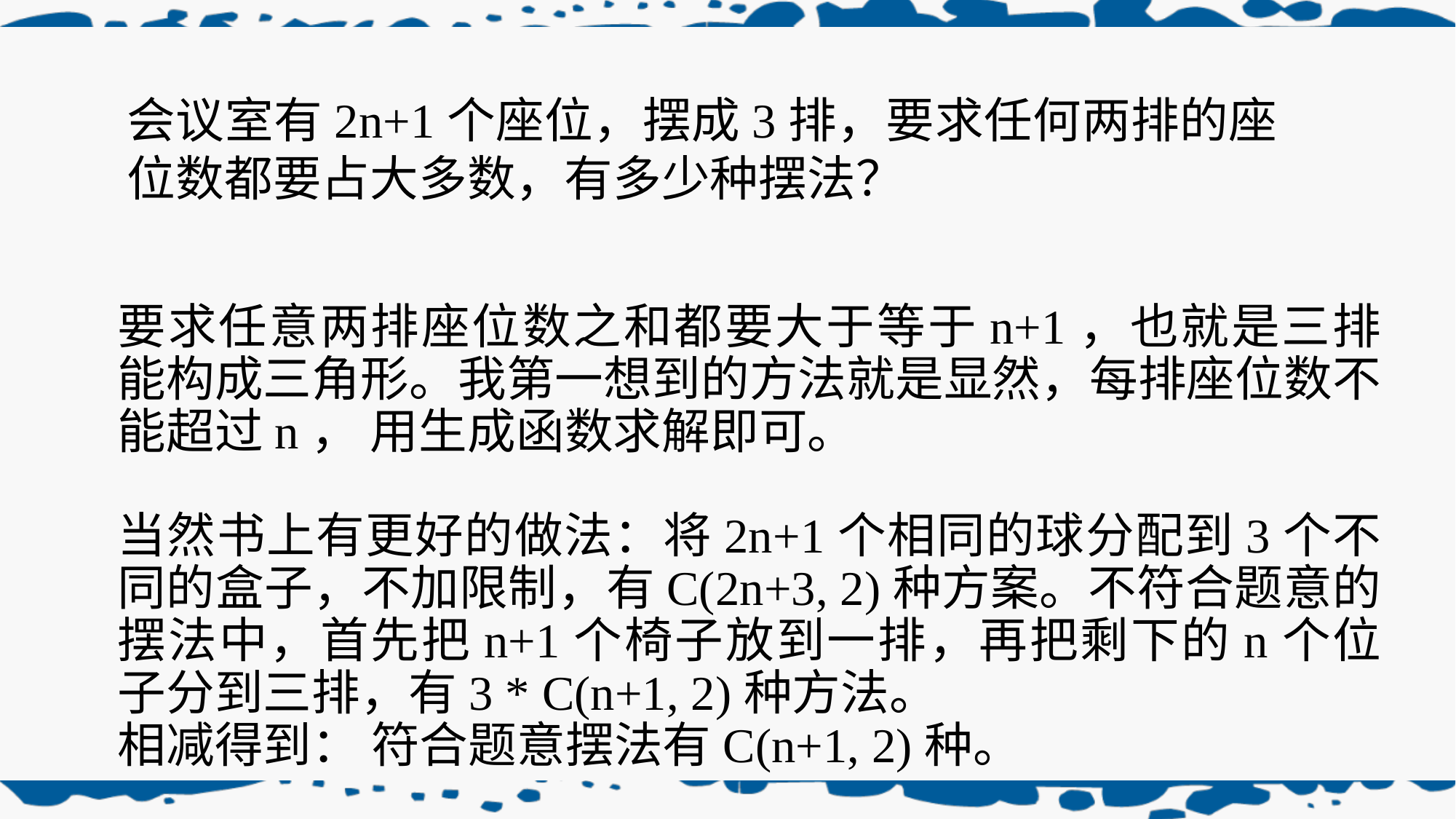

会议室有2n+1个座位，摆成3排，要求任何两排的座位数都要占大多数，有多少种摆法？
要求任意两排座位数之和都要大于等于n+1，也就是三排能构成三角形。我第一想到的方法就是显然，每排座位数不能超过n， 用生成函数求解即可。

当然书上有更好的做法：将2n+1个相同的球分配到3个不同的盒子，不加限制，有C(2n+3, 2)种方案。不符合题意的摆法中，首先把n+1个椅子放到一排，再把剩下的n个位子分到三排，有3 * C(n+1, 2)种方法。
相减得到： 符合题意摆法有C(n+1, 2)种。